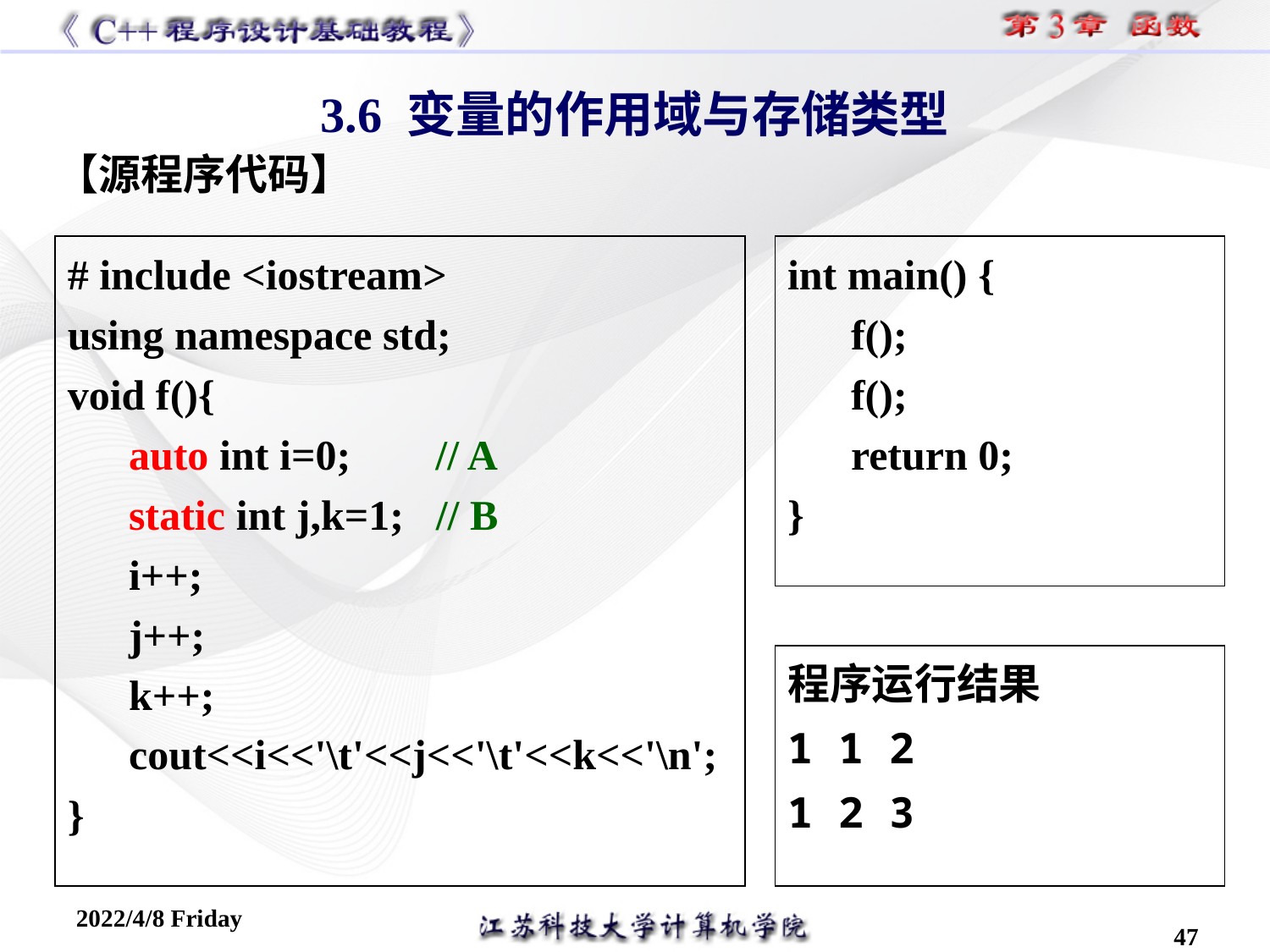

3.6 变量的作用域与存储类型
【源程序代码】
# include <iostream>
using namespace std;
void f(){
auto int i=0;        // A
static int j,k=1;   // B
i++;
j++;
k++;
cout<<i<<'\t'<<j<<'\t'<<k<<'\n';
}
int main() {
f();
f();
return 0;
}
程序运行结果
1 1 2
1 2 3